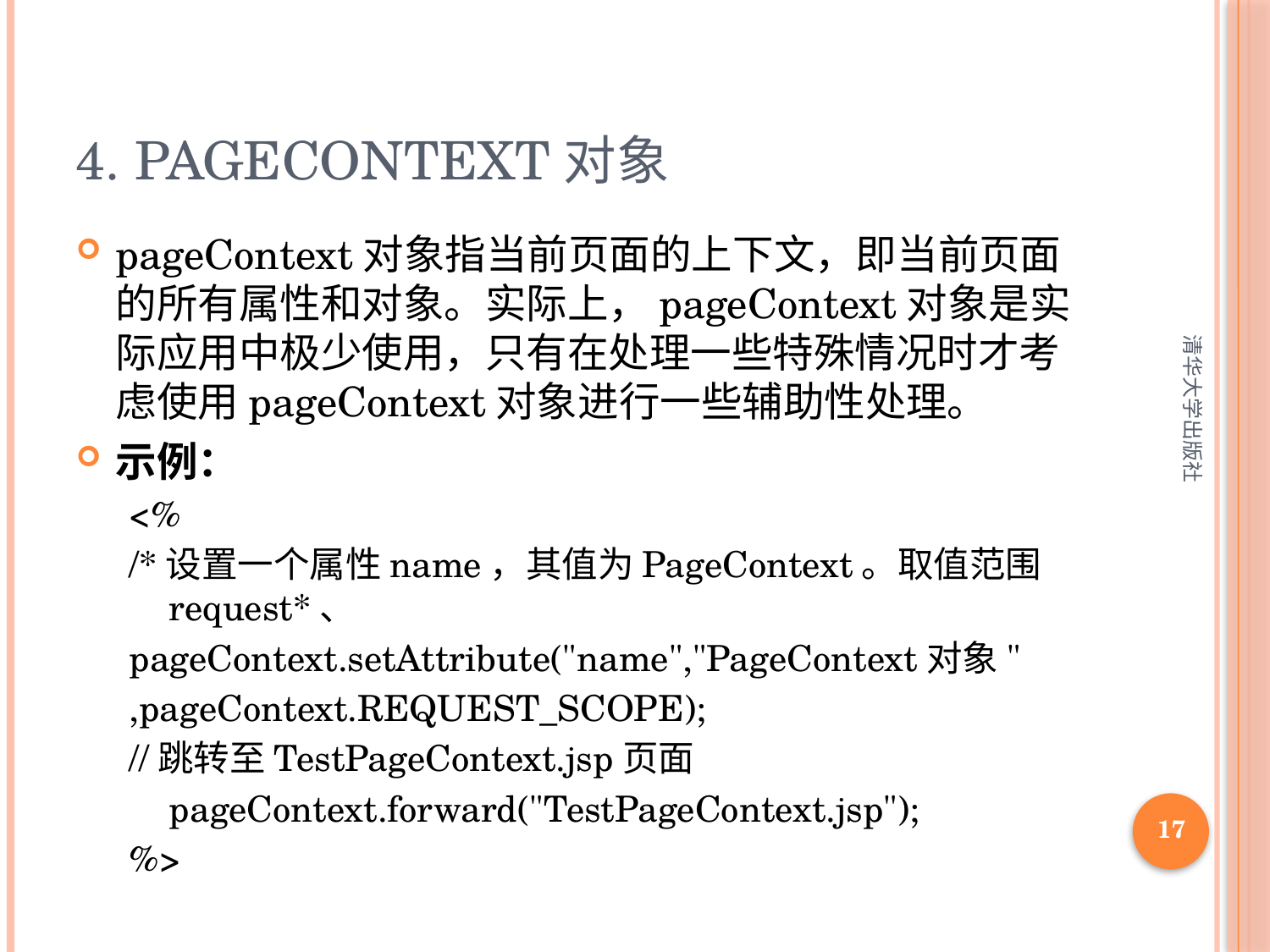

# 4. pageContext对象
pageContext对象指当前页面的上下文，即当前页面的所有属性和对象。实际上，pageContext对象是实际应用中极少使用，只有在处理一些特殊情况时才考虑使用pageContext对象进行一些辅助性处理。
示例：
<%
/*设置一个属性name，其值为PageContext。取值范围request*、
pageContext.setAttribute("name","PageContext对象"
,pageContext.REQUEST_SCOPE);
//跳转至TestPageContext.jsp页面
	pageContext.forward("TestPageContext.jsp");
%>

清华大学出版社
17